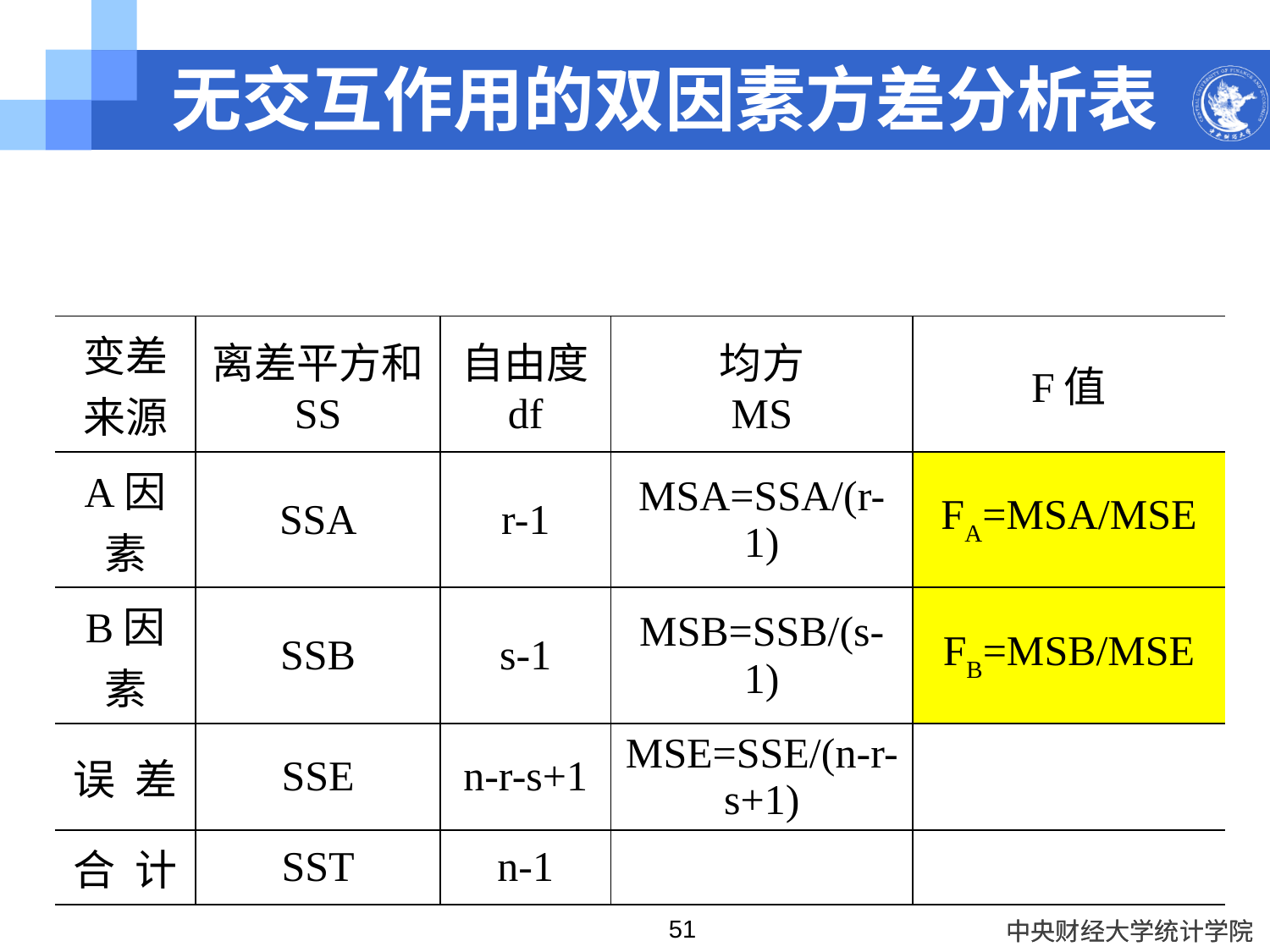

# 无交互作用的双因素方差分析表
| 变差来源 | 离差平方和 SS | 自由度 df | 均方 MS | F值 |
| --- | --- | --- | --- | --- |
| A因素 | SSA | r-1 | MSA=SSA/(r-1) | FA=MSA/MSE |
| B因素 | SSB | s-1 | MSB=SSB/(s-1) | FB=MSB/MSE |
| 误 差 | SSE | n-r-s+1 | MSE=SSE/(n-r-s+1) |  |
| 合 计 | SST | n-1 |  |  |
51